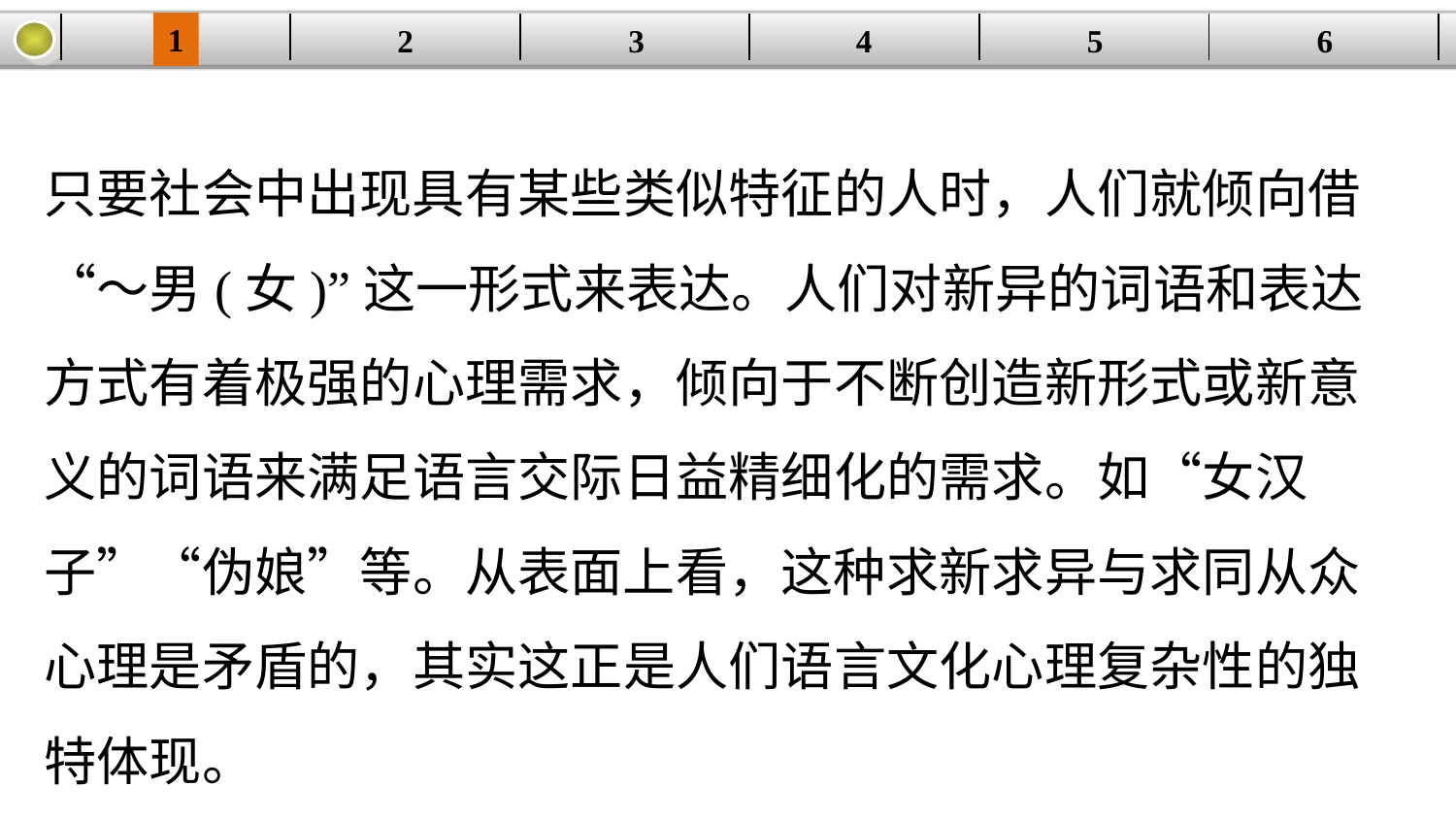

1
3
4
5
6
2
|  |  |  |  |  |  |
| --- | --- | --- | --- | --- | --- |

只要社会中出现具有某些类似特征的人时，人们就倾向借“～男(女)”这一形式来表达。人们对新异的词语和表达方式有着极强的心理需求，倾向于不断创造新形式或新意义的词语来满足语言交际日益精细化的需求。如“女汉子”“伪娘”等。从表面上看，这种求新求异与求同从众心理是矛盾的，其实这正是人们语言文化心理复杂性的独特体现。